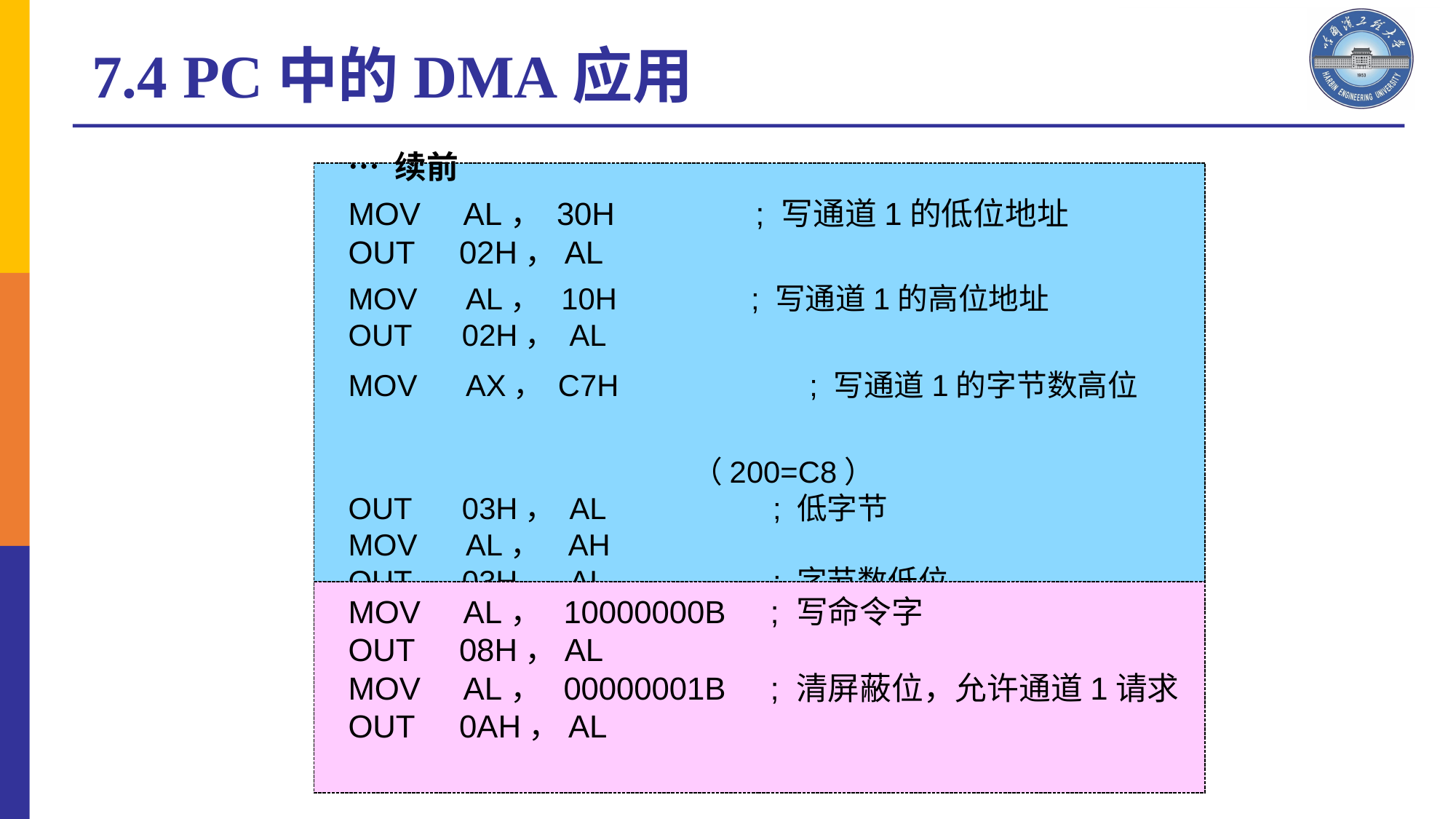

7.4 PC中的DMA应用
… 续前
MOV     AL， 30H    	         ; 写通道1的低位地址
OUT     02H，AL
MOV      AL，  10H    	         ; 写通道1的高位地址
OUT      02H， AL
MOV      AX， C7H	                ; 写通道1的字节数高位
                                                  （200=C8）
OUT      03H， AL                    ; 低字节
MOV      AL，   AH
OUT      03H， AL                    ; 字节数低位

MOV     AL，  10000000B     ; 写命令字
OUT     08H，AL
MOV     AL，  00000001B     ; 清屏蔽位，允许通道1请求
OUT     0AH，AL